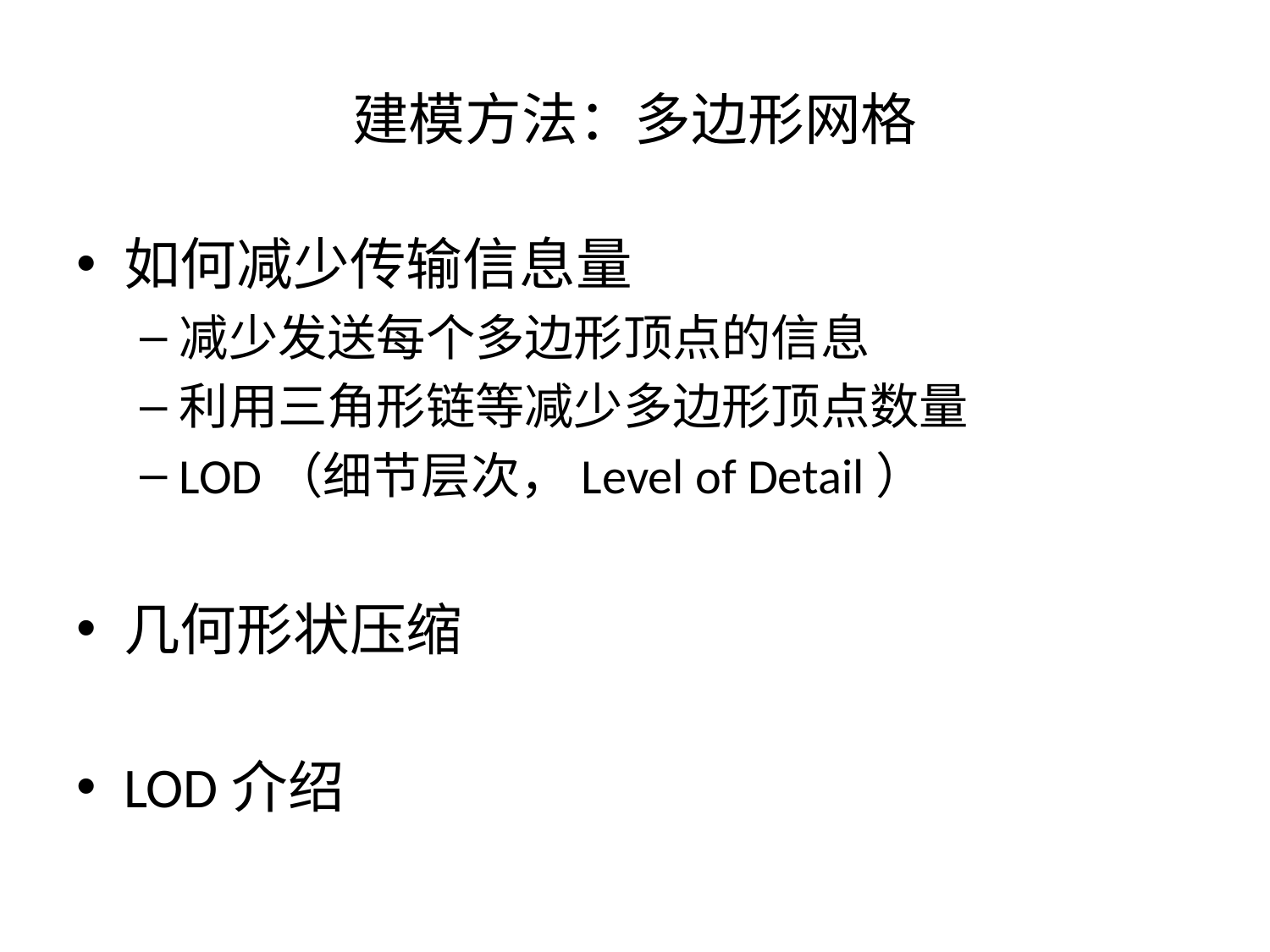

# 建模方法：多边形网格
如何减少传输信息量
减少发送每个多边形顶点的信息
利用三角形链等减少多边形顶点数量
LOD（细节层次，Level of Detail）

几何形状压缩

LOD介绍